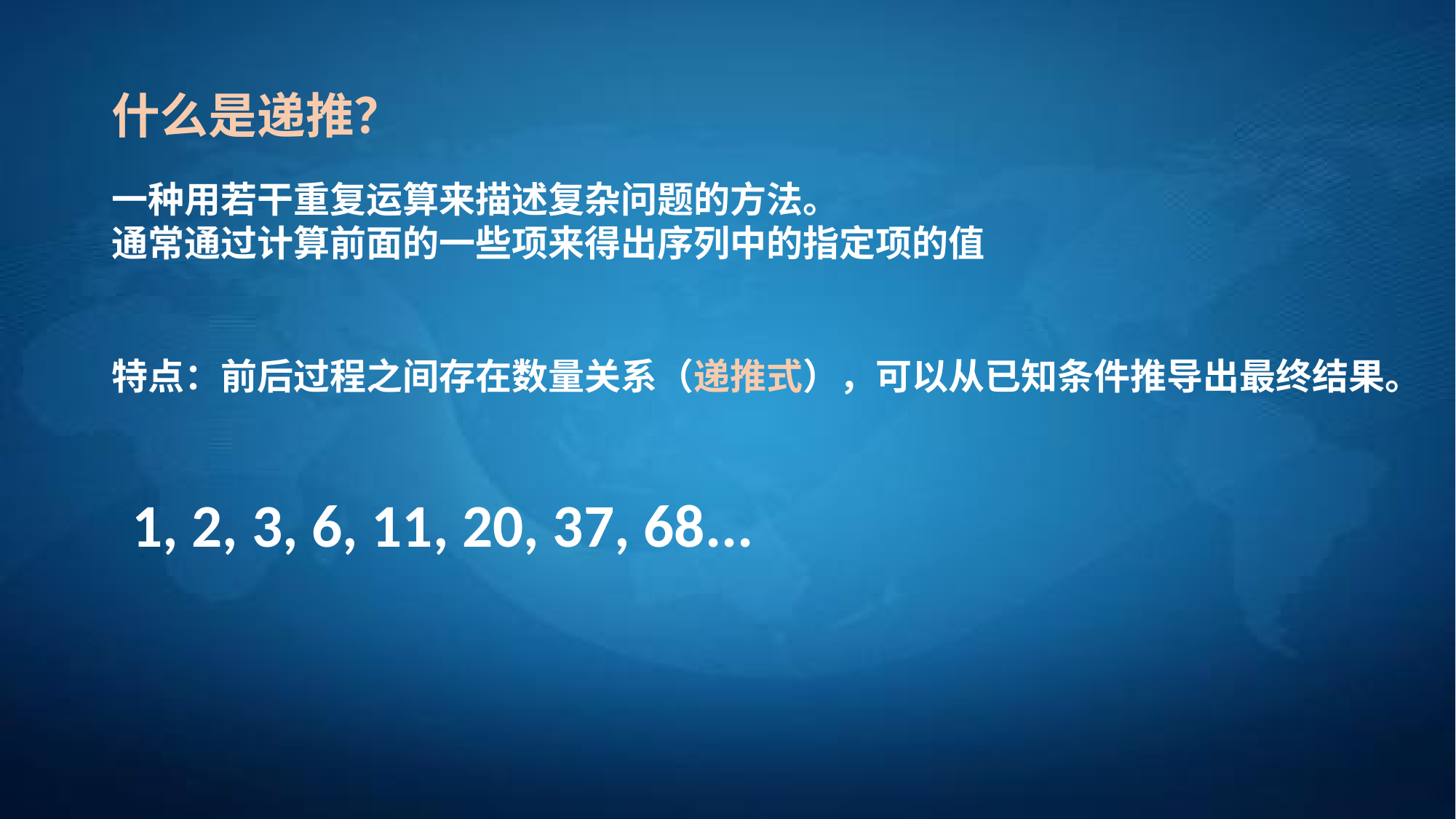

什么是递推？

一种用若干重复运算来描述复杂问题的方法。
通常通过计算前面的一些项来得出序列中的指定项的值
特点：前后过程之间存在数量关系（递推式），可以从已知条件推导出最终结果。
1, 2, 3, 6, 11, 20, 37, 68...